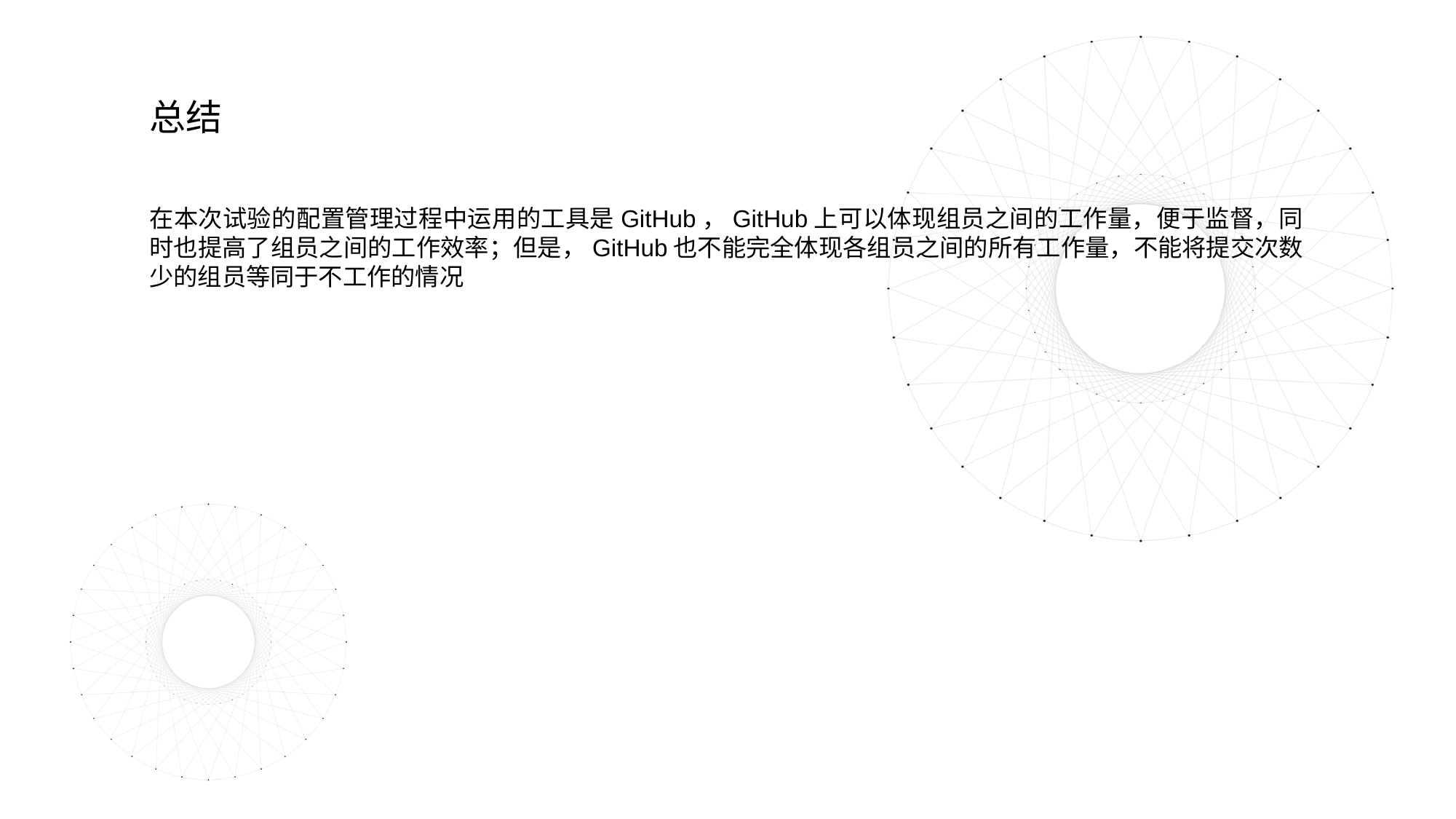

总结
在本次试验的配置管理过程中运用的工具是GitHub，GitHub上可以体现组员之间的工作量，便于监督，同时也提高了组员之间的工作效率；但是，GitHub也不能完全体现各组员之间的所有工作量，不能将提交次数少的组员等同于不工作的情况